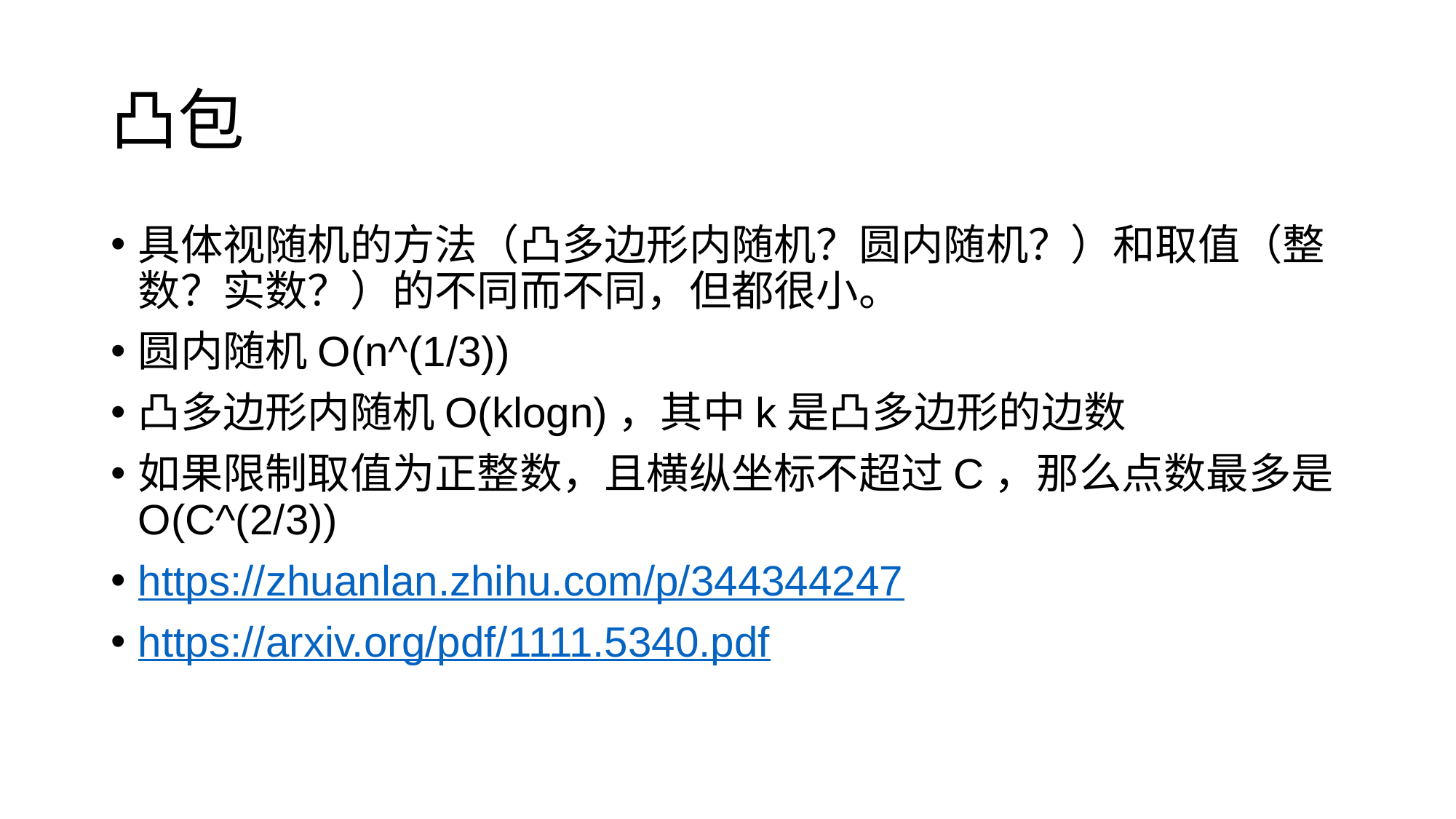

# 凸包
具体视随机的方法（凸多边形内随机？圆内随机？）和取值（整数？实数？）的不同而不同，但都很小。
圆内随机O(n^(1/3))
凸多边形内随机O(klogn)，其中k是凸多边形的边数
如果限制取值为正整数，且横纵坐标不超过C，那么点数最多是O(C^(2/3))
https://zhuanlan.zhihu.com/p/344344247
https://arxiv.org/pdf/1111.5340.pdf